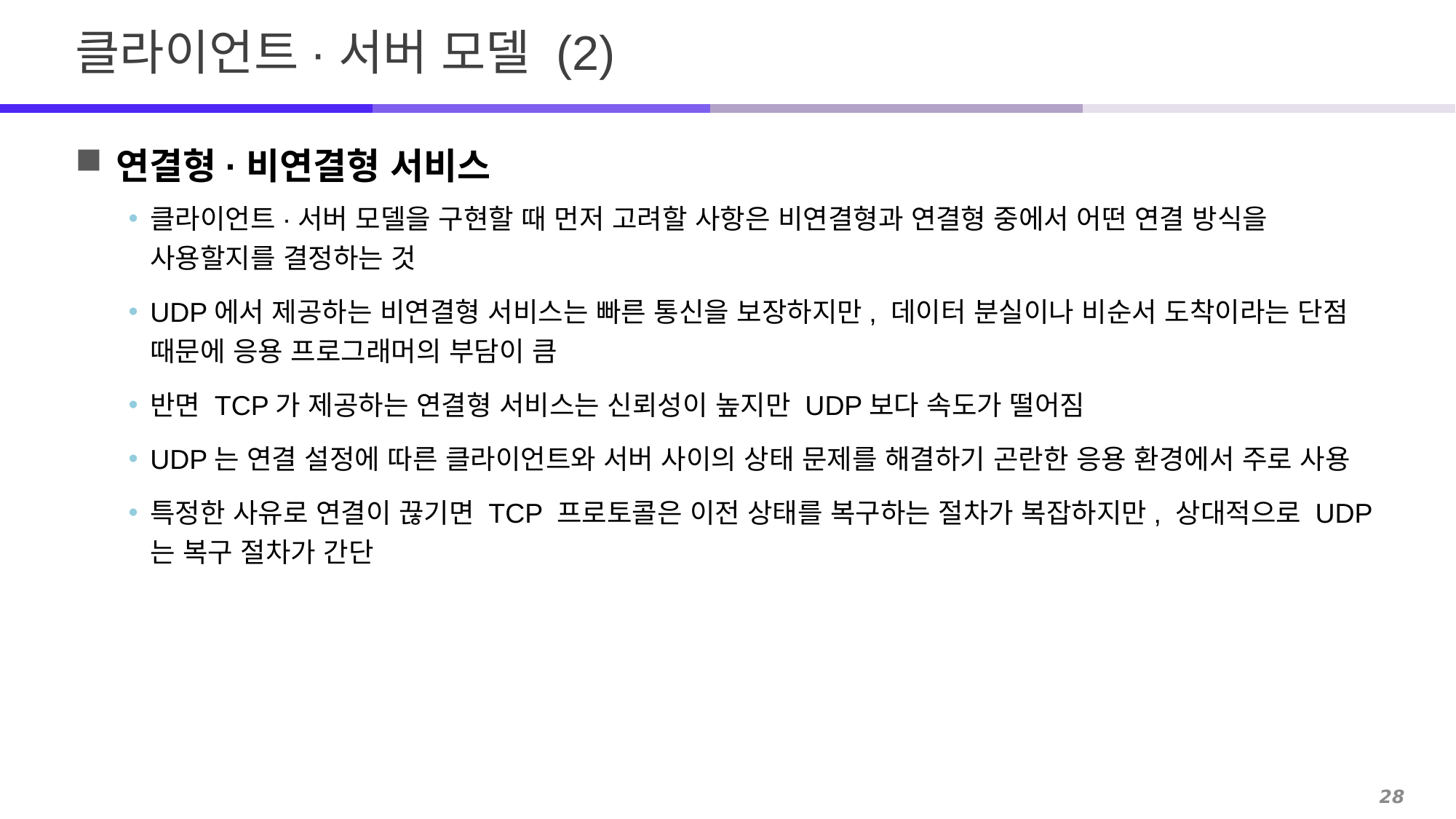

# 클라이언트·서버 모델 (2)
연결형·비연결형 서비스
클라이언트·서버 모델을 구현할 때 먼저 고려할 사항은 비연결형과 연결형 중에서 어떤 연결 방식을 사용할지를 결정하는 것
UDP에서 제공하는 비연결형 서비스는 빠른 통신을 보장하지만, 데이터 분실이나 비순서 도착이라는 단점 때문에 응용 프로그래머의 부담이 큼
반면 TCP가 제공하는 연결형 서비스는 신뢰성이 높지만 UDP보다 속도가 떨어짐
UDP는 연결 설정에 따른 클라이언트와 서버 사이의 상태 문제를 해결하기 곤란한 응용 환경에서 주로 사용
특정한 사유로 연결이 끊기면 TCP 프로토콜은 이전 상태를 복구하는 절차가 복잡하지만, 상대적으로 UDP는 복구 절차가 간단